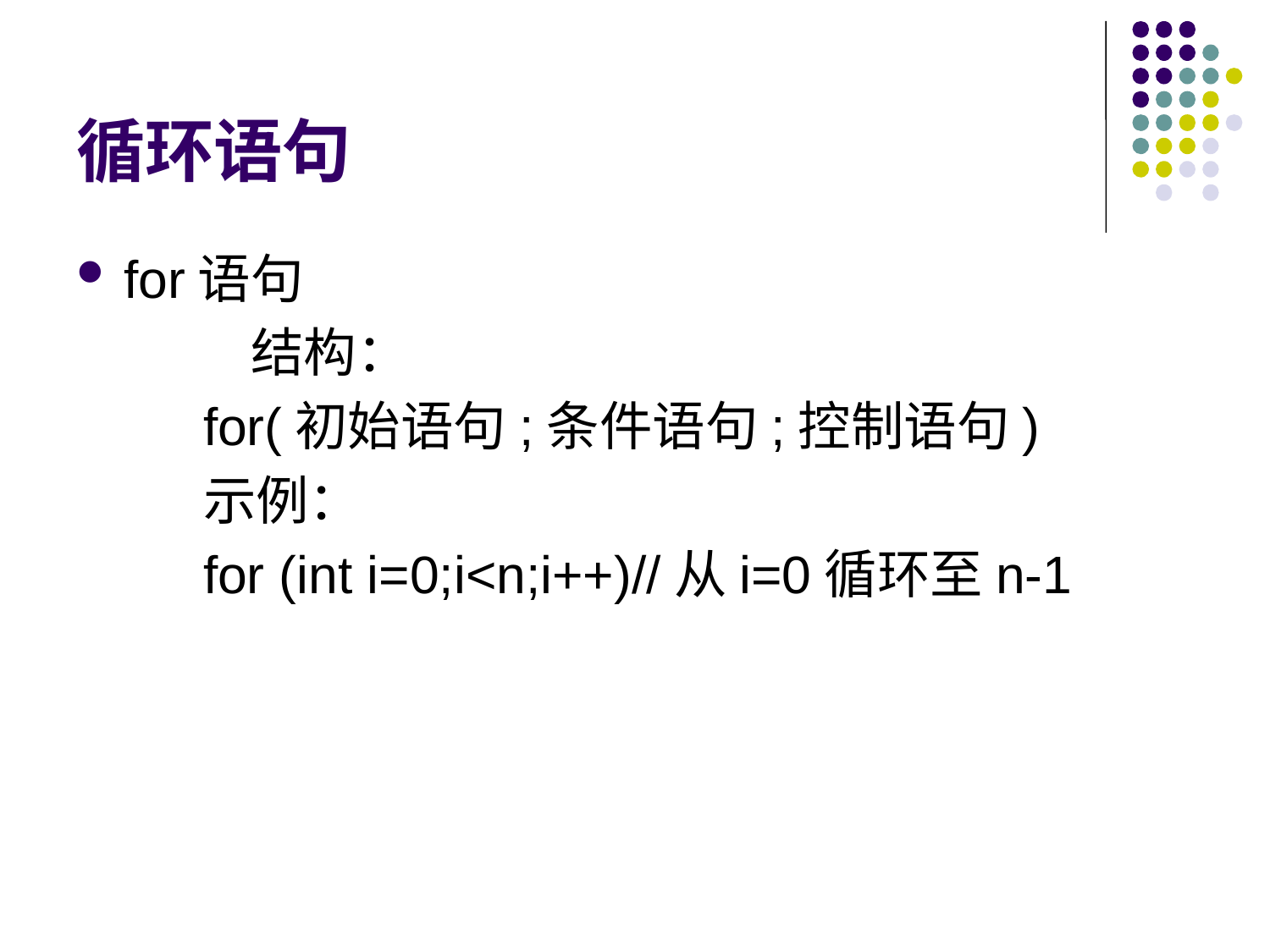

# 循环语句
for语句
	结构：
	for(初始语句;条件语句;控制语句)
	示例：
	for (int i=0;i<n;i++)//从i=0循环至n-1